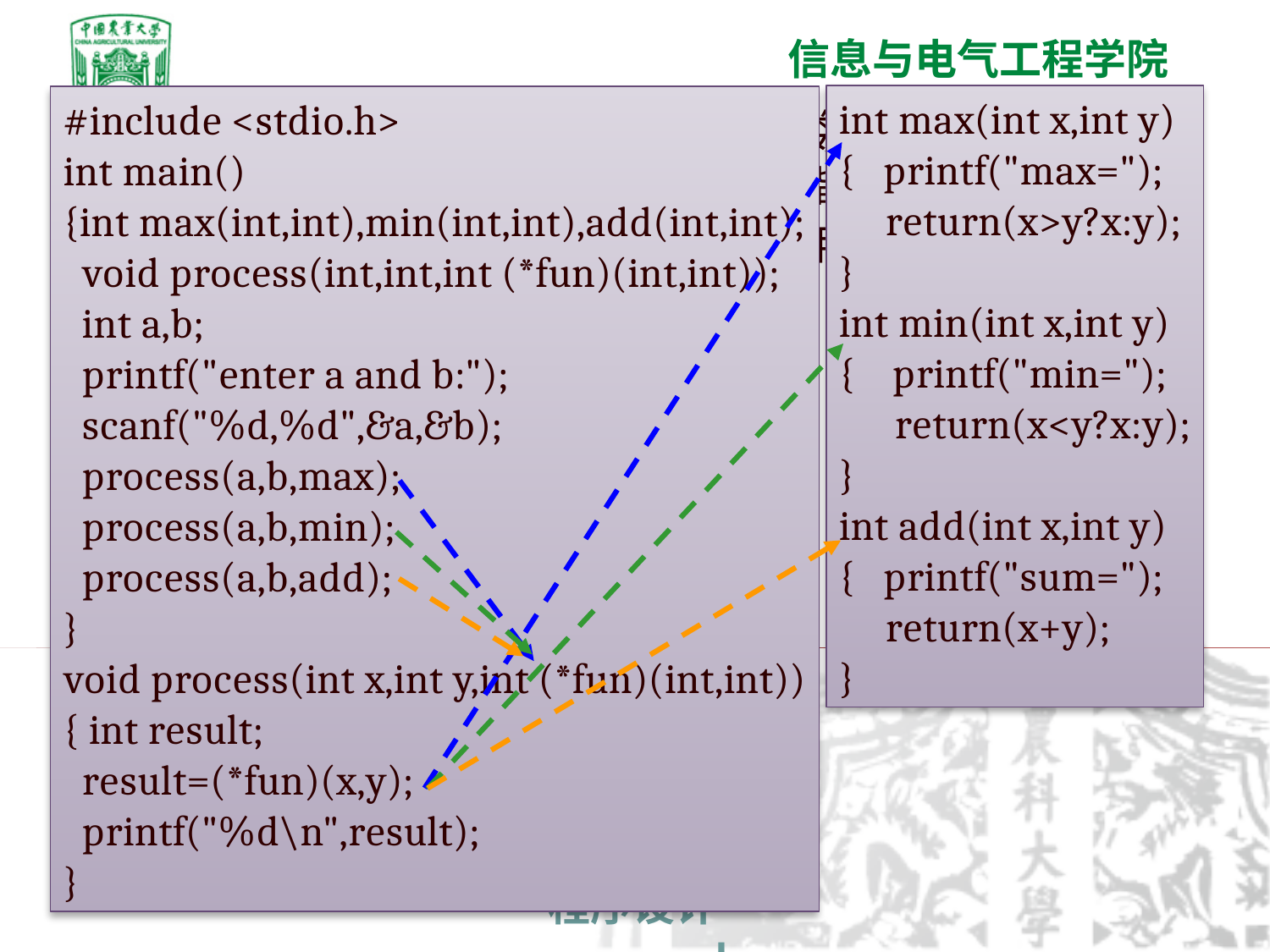

#include <stdio.h>
int main()
{int max(int,int),min(int,int),add(int,int);
  void process(int,int,int (*fun)(int,int));
  int a,b;
  printf("enter a and b:");
  scanf("%d,%d",&a,&b);
  process(a,b,max);
  process(a,b,min);
  process(a,b,add);
}
void process(int x,int y,int (*fun)(int,int))
{ int result;
  result=(*fun)(x,y);
  printf("%d\n",result);
}
int max(int x,int y)
{   printf("max=");
     return(x>y?x:y);
}
int min(int x,int y)
{    printf("min=");
      return(x<y?x:y);
}
int add(int x,int y)
{   printf("sum=");
     return(x+y);
}
用指向函数的指针作函数参数（了解）
            函数指针变量通常用途是将指针作为参数传递到其他函数，实现对不同函数的调用。